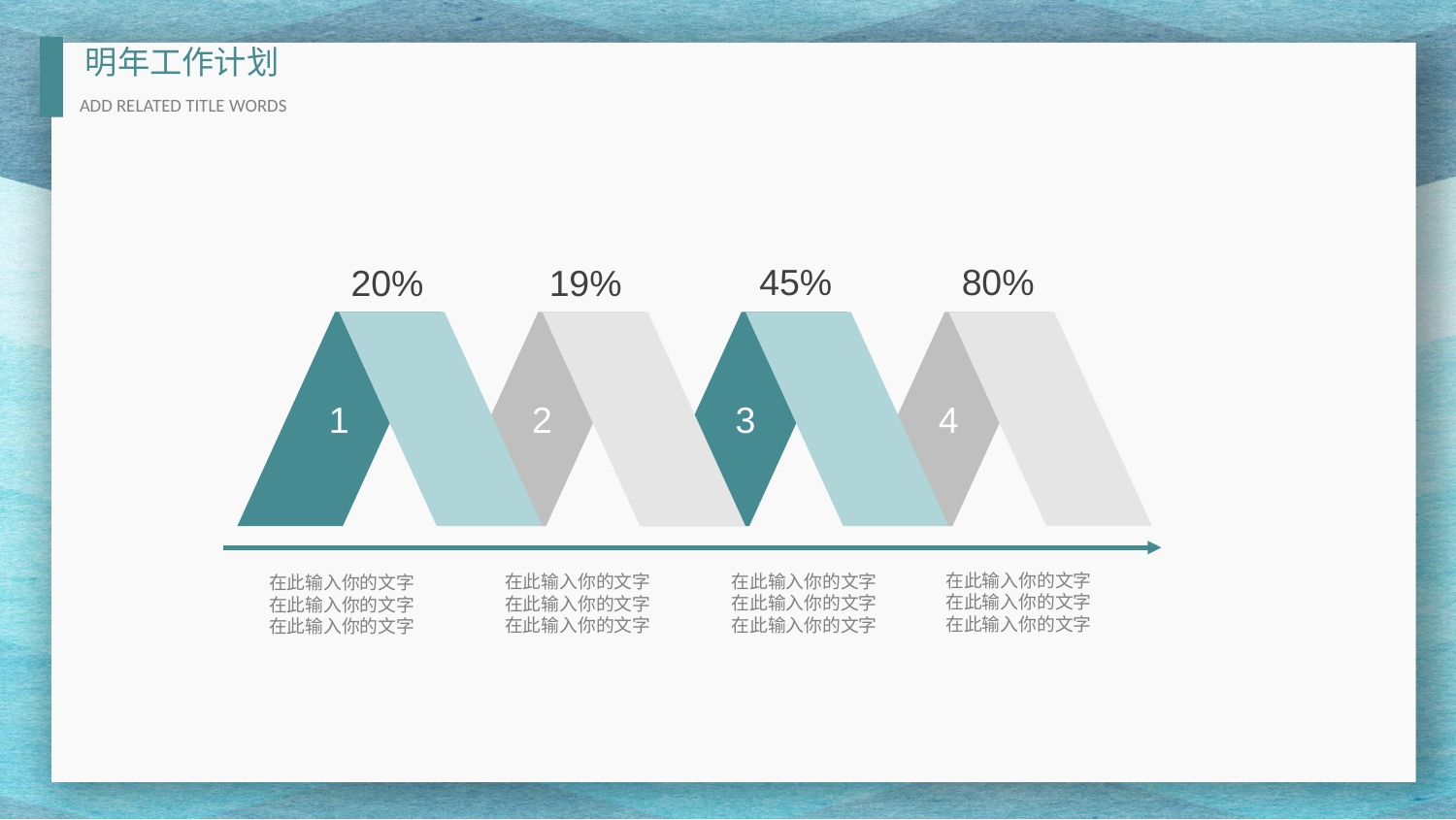

明年工作计划
ADD RELATED TITLE WORDS
45%
80%
20%
19%
1

2

3

4

在此输入你的文字
在此输入你的文字
在此输入你的文字
在此输入你的文字
在此输入你的文字
在此输入你的文字
在此输入你的文字
在此输入你的文字
在此输入你的文字
在此输入你的文字
在此输入你的文字
在此输入你的文字